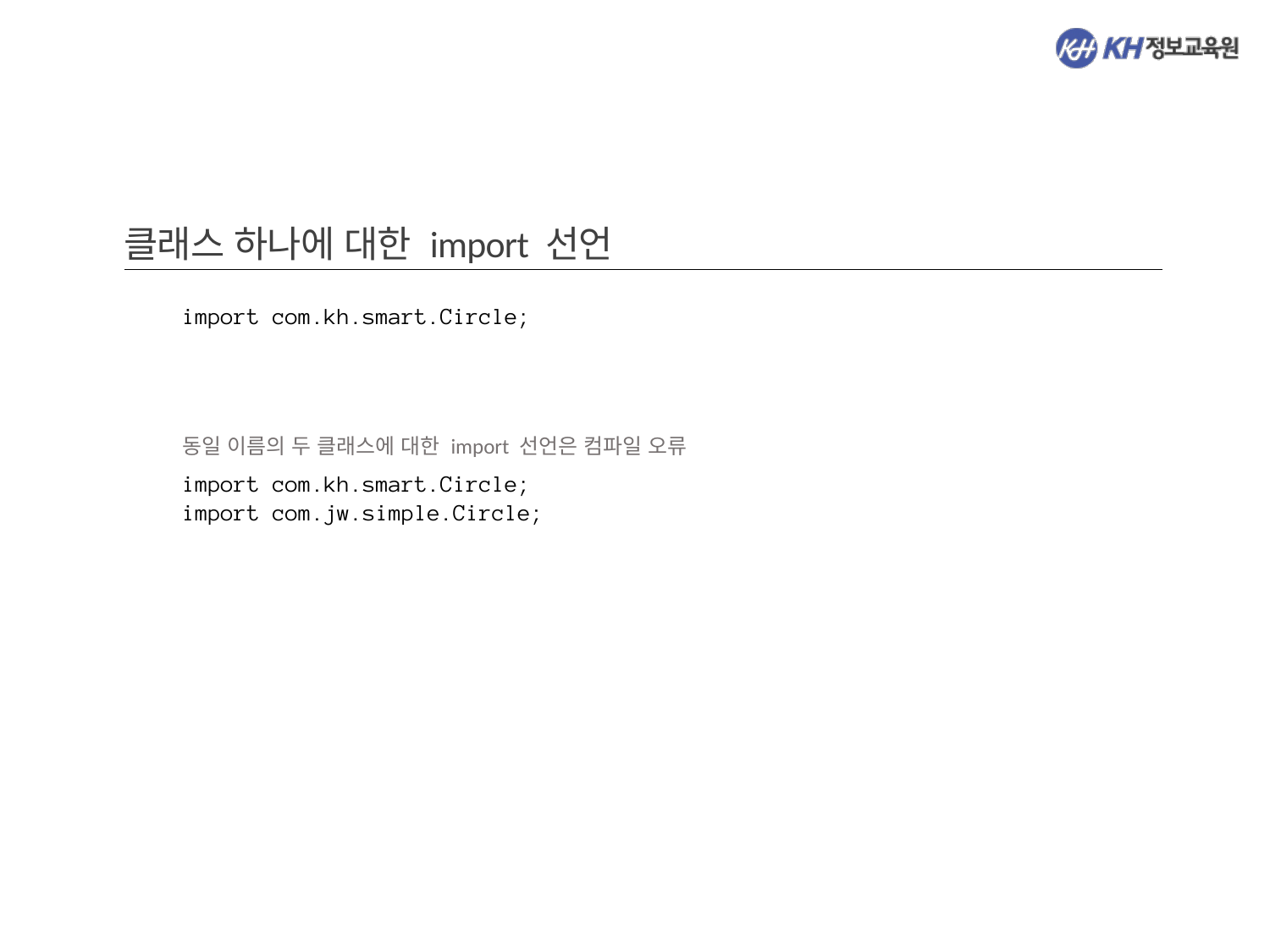

클래스 하나에 대한 import 선언
import com.kh.smart.Circle;
동일 이름의 두 클래스에 대한 import 선언은 컴파일 오류
import com.kh.smart.Circle;
import com.jw.simple.Circle;